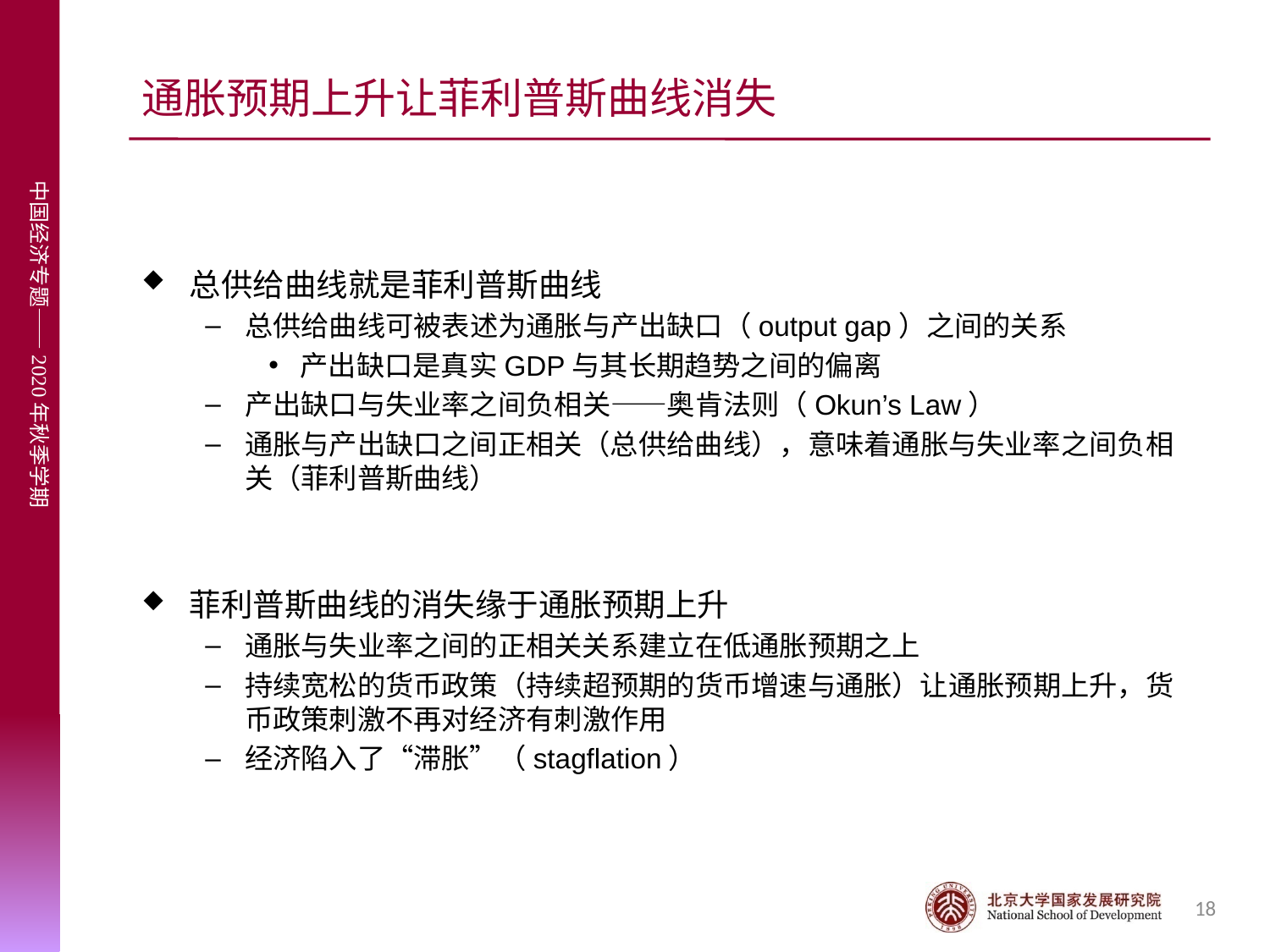

# 通胀预期上升让菲利普斯曲线消失

总供给曲线就是菲利普斯曲线
总供给曲线可被表述为通胀与产出缺口（output gap）之间的关系
产出缺口是真实GDP与其长期趋势之间的偏离
产出缺口与失业率之间负相关——奥肯法则（Okun’s Law）
通胀与产出缺口之间正相关（总供给曲线），意味着通胀与失业率之间负相关（菲利普斯曲线）

菲利普斯曲线的消失缘于通胀预期上升
通胀与失业率之间的正相关关系建立在低通胀预期之上
持续宽松的货币政策（持续超预期的货币增速与通胀）让通胀预期上升，货币政策刺激不再对经济有刺激作用
经济陷入了“滞胀”（stagflation）
18